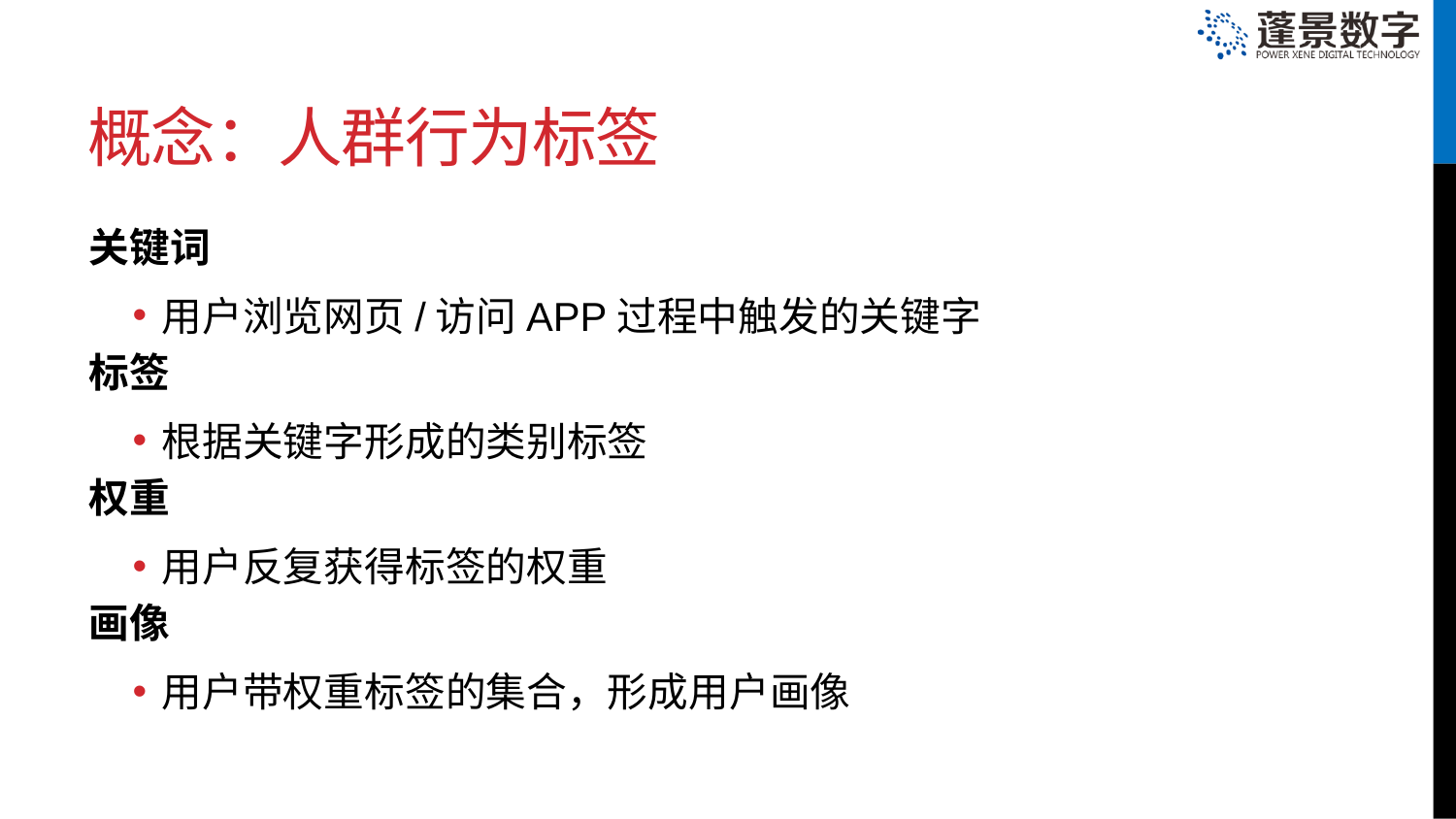

# 概念：人群行为标签
关键词
用户浏览网页/访问APP过程中触发的关键字
标签
根据关键字形成的类别标签
权重
用户反复获得标签的权重
画像
用户带权重标签的集合，形成用户画像